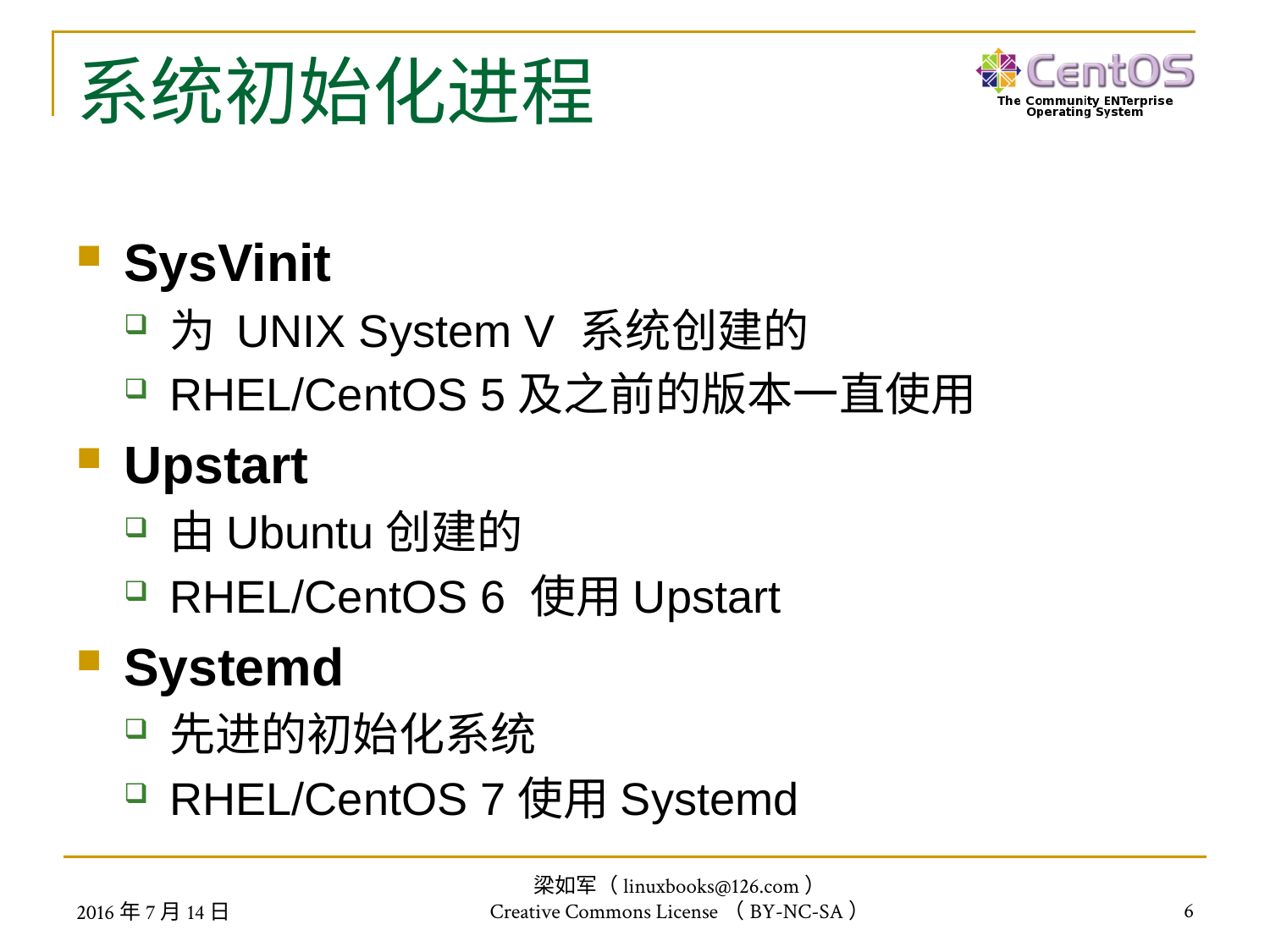

# 系统初始化进程
SysVinit
为 UNIX System V 系统创建的
RHEL/CentOS 5及之前的版本一直使用
Upstart
由Ubuntu创建的
RHEL/CentOS 6 使用Upstart
Systemd
先进的初始化系统
RHEL/CentOS 7使用Systemd
梁如军（linuxbooks@126.com）
Creative Commons License（BY-NC-SA）
2016年7月14日
6